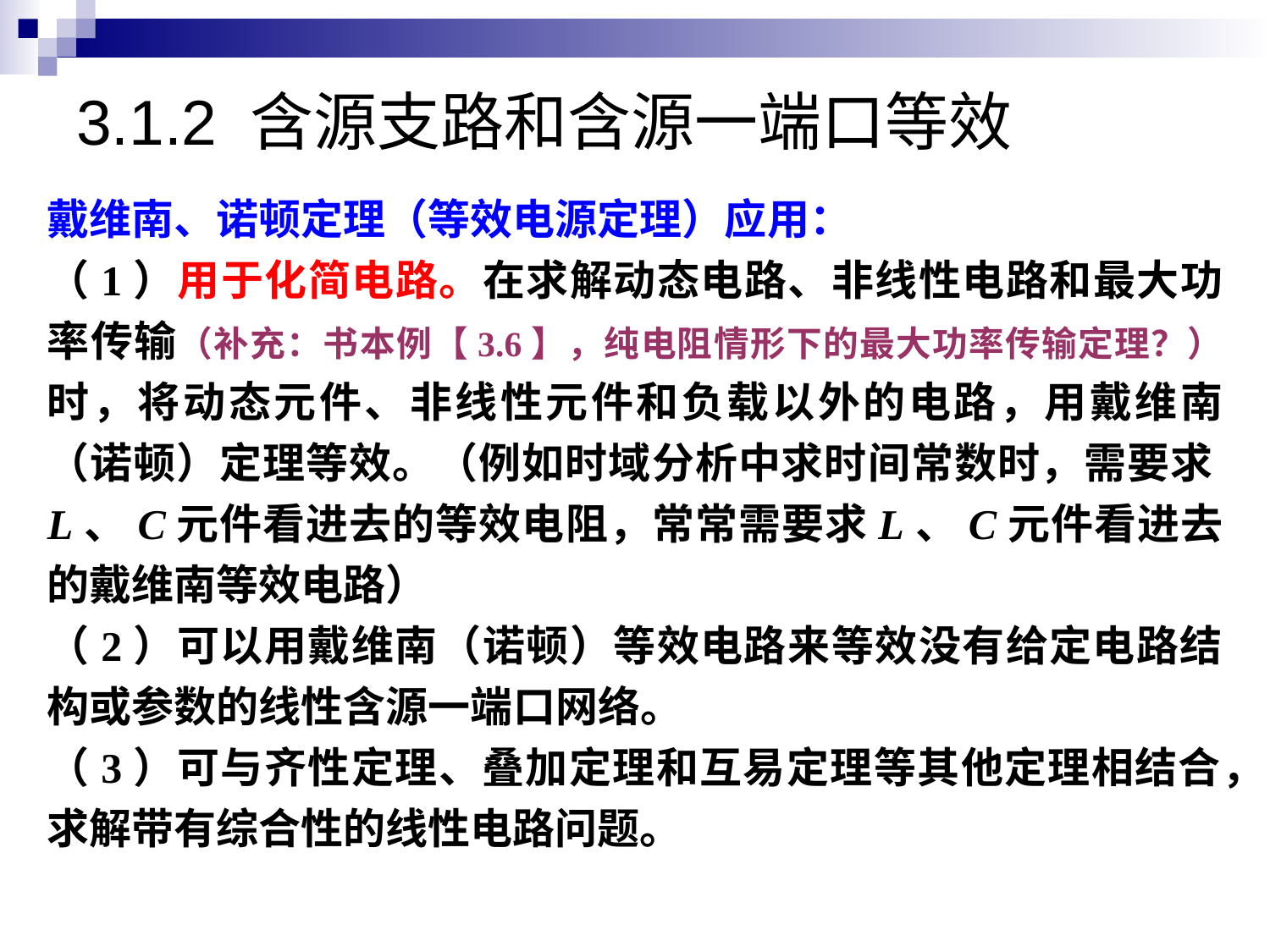

# 3.1.2 含源支路和含源一端口等效
戴维南、诺顿定理（等效电源定理）应用：
（1）用于化简电路。在求解动态电路、非线性电路和最大功率传输（补充：书本例【3.6】，纯电阻情形下的最大功率传输定理？）时，将动态元件、非线性元件和负载以外的电路，用戴维南（诺顿）定理等效。（例如时域分析中求时间常数时，需要求L、C元件看进去的等效电阻，常常需要求L、C元件看进去的戴维南等效电路）
（2）可以用戴维南（诺顿）等效电路来等效没有给定电路结构或参数的线性含源一端口网络。
（3）可与齐性定理、叠加定理和互易定理等其他定理相结合，求解带有综合性的线性电路问题。